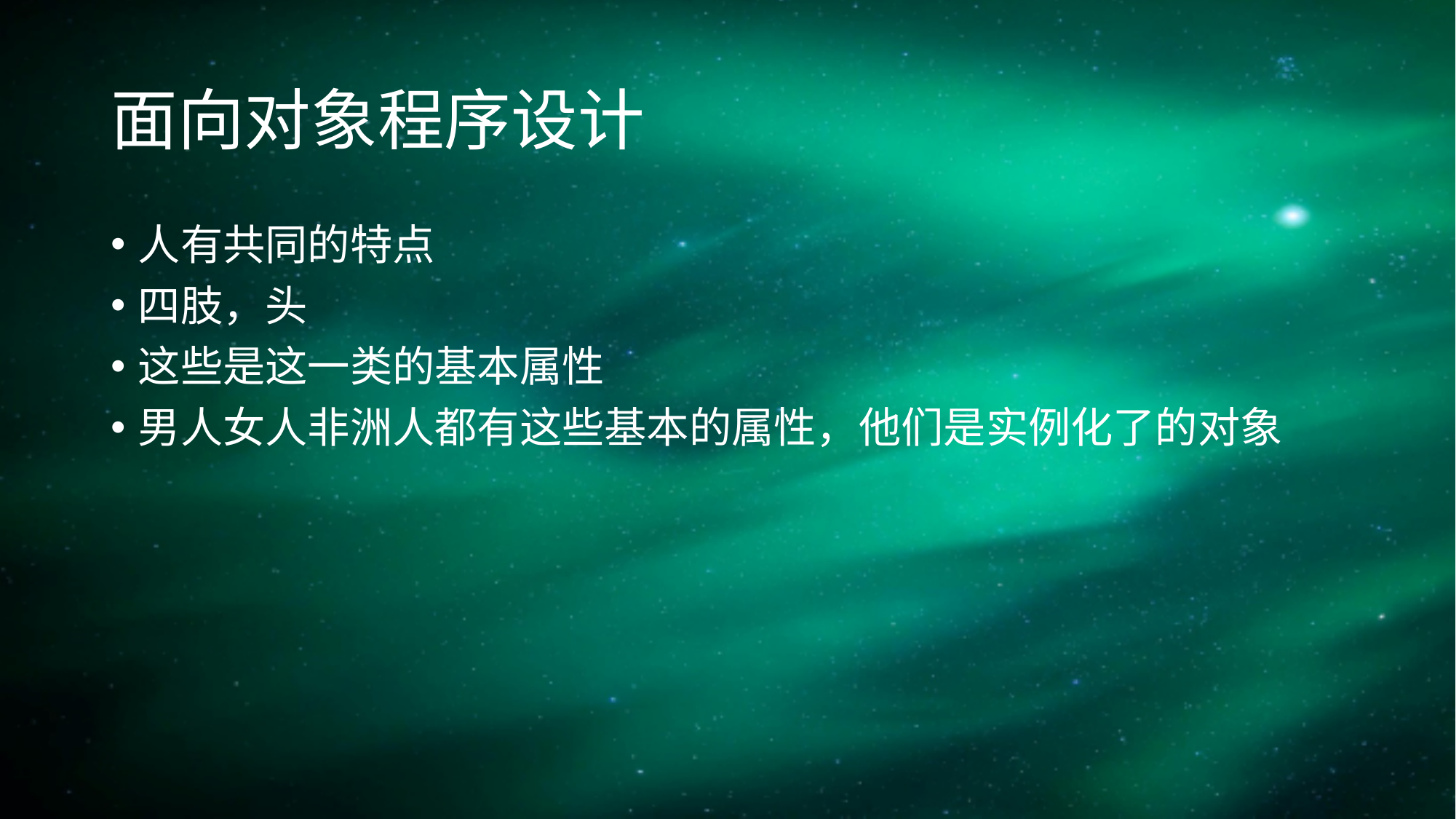

# 面向对象程序设计
人有共同的特点
四肢，头
这些是这一类的基本属性
男人女人非洲人都有这些基本的属性，他们是实例化了的对象